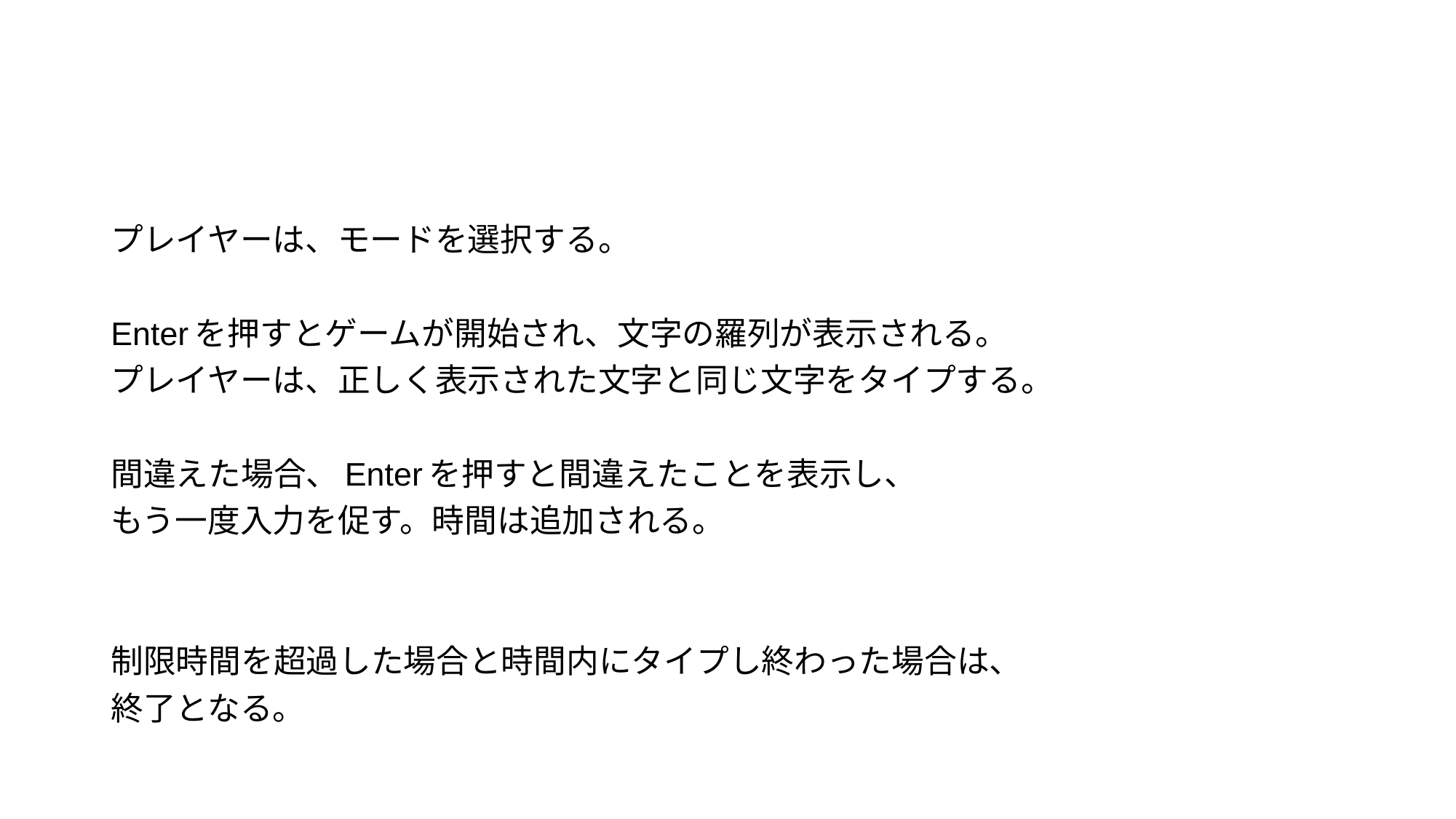

#
プレイヤーは、モードを選択する。

Enterを押すとゲームが開始され、文字の羅列が表示される。
プレイヤーは、正しく表示された文字と同じ文字をタイプする。

間違えた場合、Enterを押すと間違えたことを表示し、
もう一度入力を促す。時間は追加される。

制限時間を超過した場合と時間内にタイプし終わった場合は、
終了となる。